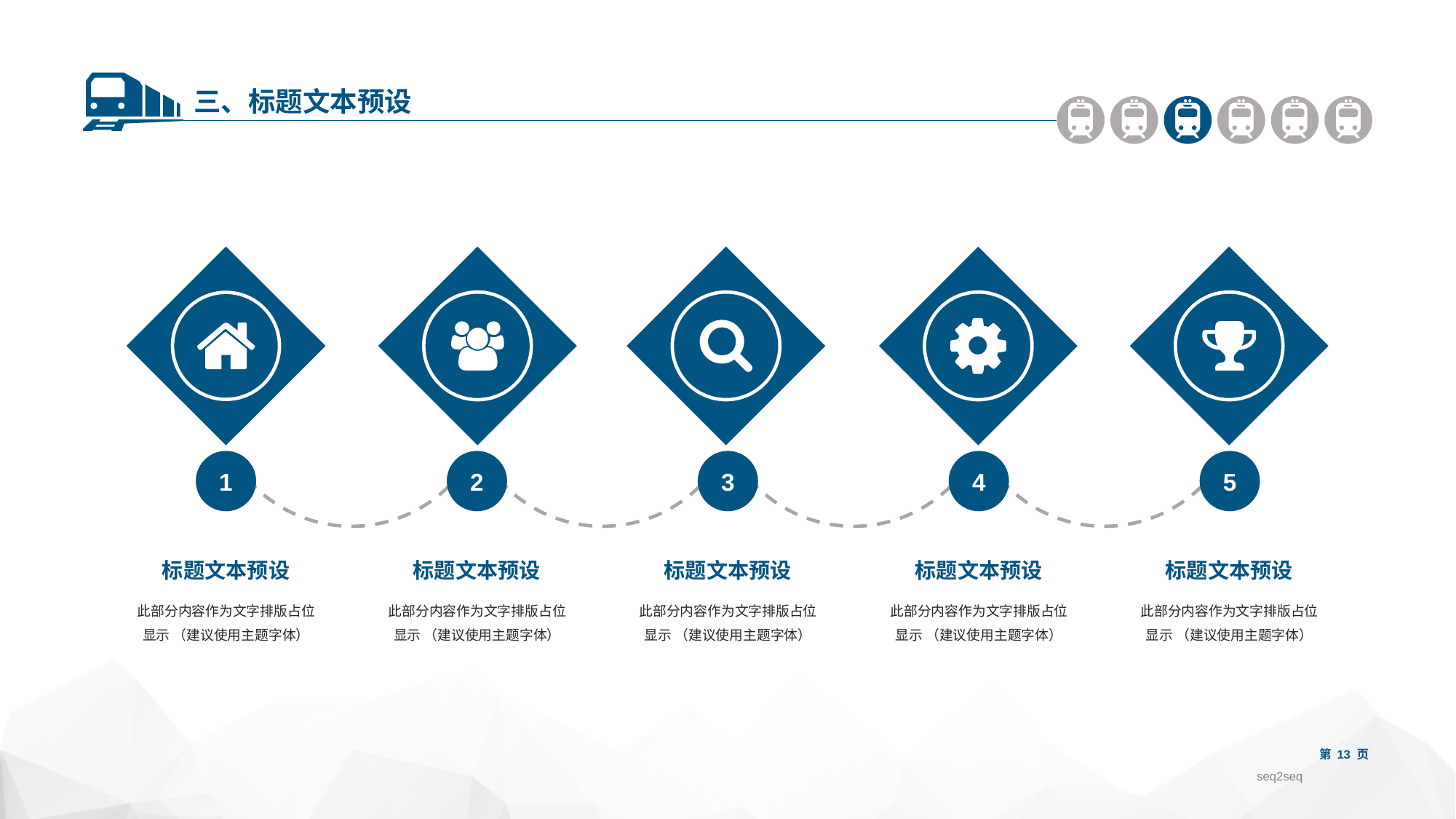

三、标题文本预设

1
2
3
4
5
标题文本预设
此部分内容作为文字排版占位
显示 （建议使用主题字体）
标题文本预设
此部分内容作为文字排版占位
显示 （建议使用主题字体）
标题文本预设
此部分内容作为文字排版占位
显示 （建议使用主题字体）
标题文本预设
此部分内容作为文字排版占位
显示 （建议使用主题字体）
标题文本预设
此部分内容作为文字排版占位
显示 （建议使用主题字体）
第 13 页
seq2seq